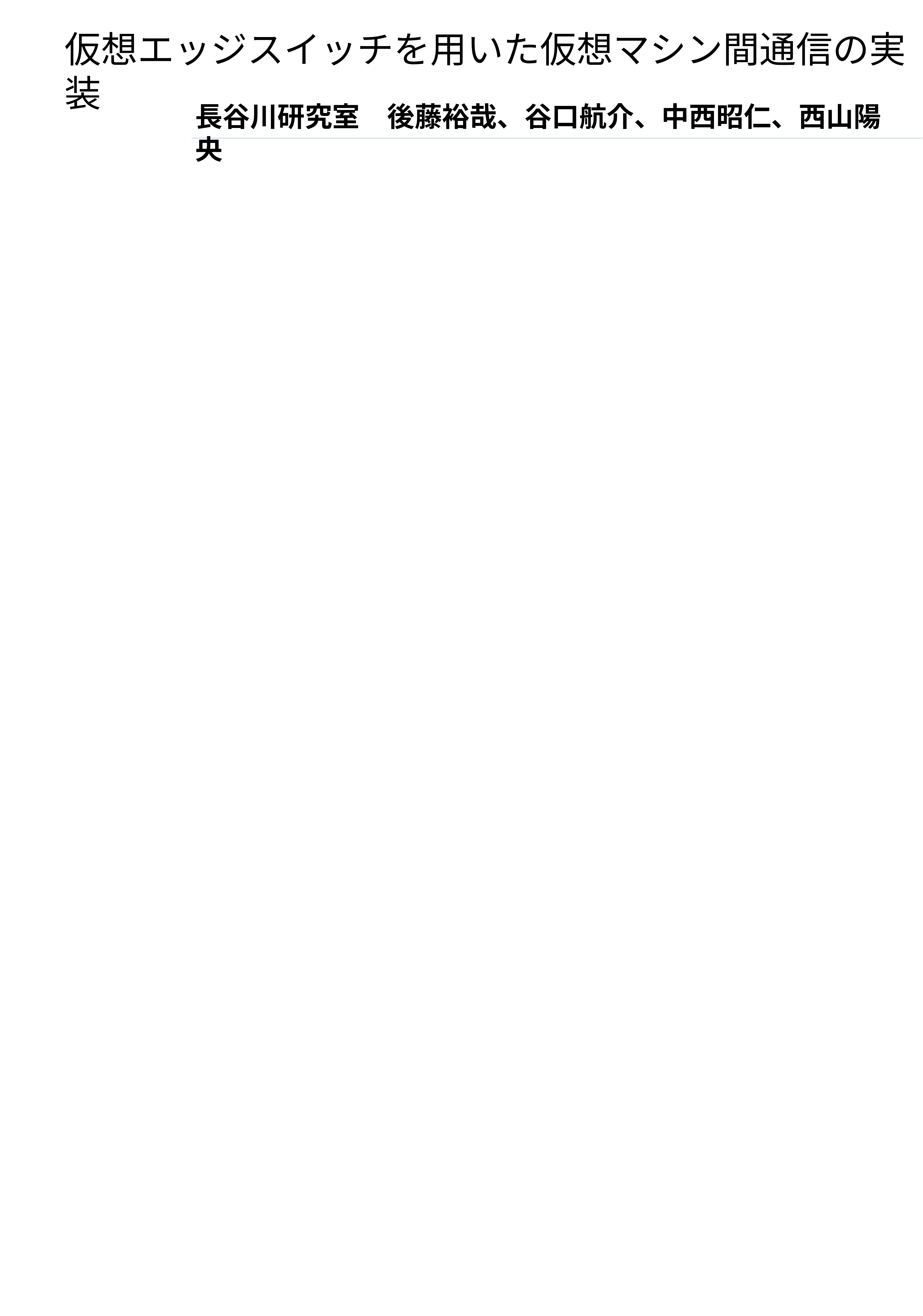

仮想エッジスイッチを用いた仮想マシン間通信の実装
長谷川研究室　後藤裕哉、谷口航介、中西昭仁、西山陽央